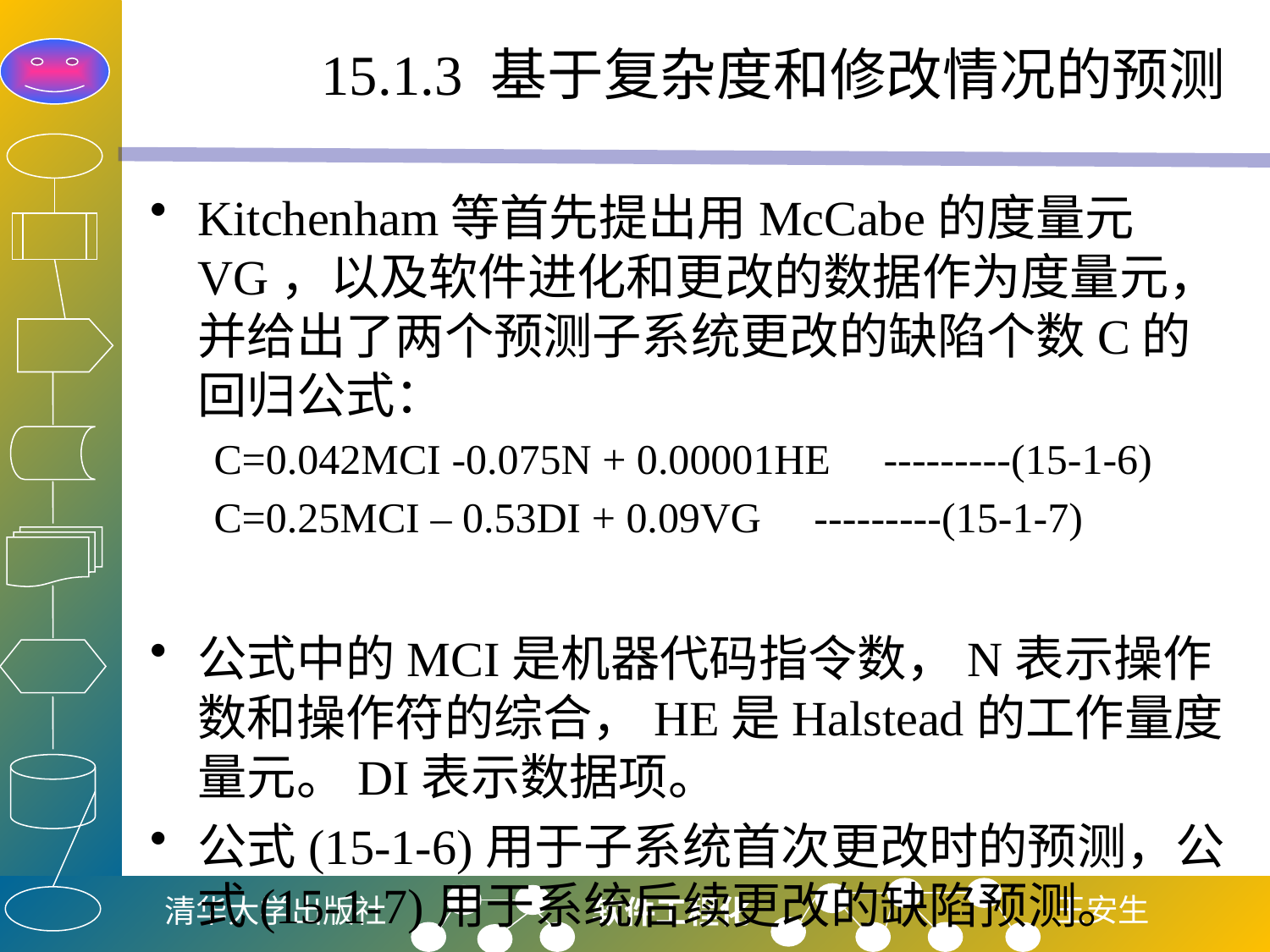

# 15.1.3 基于复杂度和修改情况的预测
Kitchenham等首先提出用McCabe的度量元VG，以及软件进化和更改的数据作为度量元，并给出了两个预测子系统更改的缺陷个数C的回归公式：
C=0.042MCI -0.075N + 0.00001HE     ---------(15-1-6)
C=0.25MCI – 0.53DI + 0.09VG     ---------(15-1-7)

公式中的MCI是机器代码指令数，N表示操作数和操作符的综合，HE是Halstead的工作量度量元。DI表示数据项。
公式(15-1-6)用于子系统首次更改时的预测，公式(15-1-7)用于系统后续更改的缺陷预测。